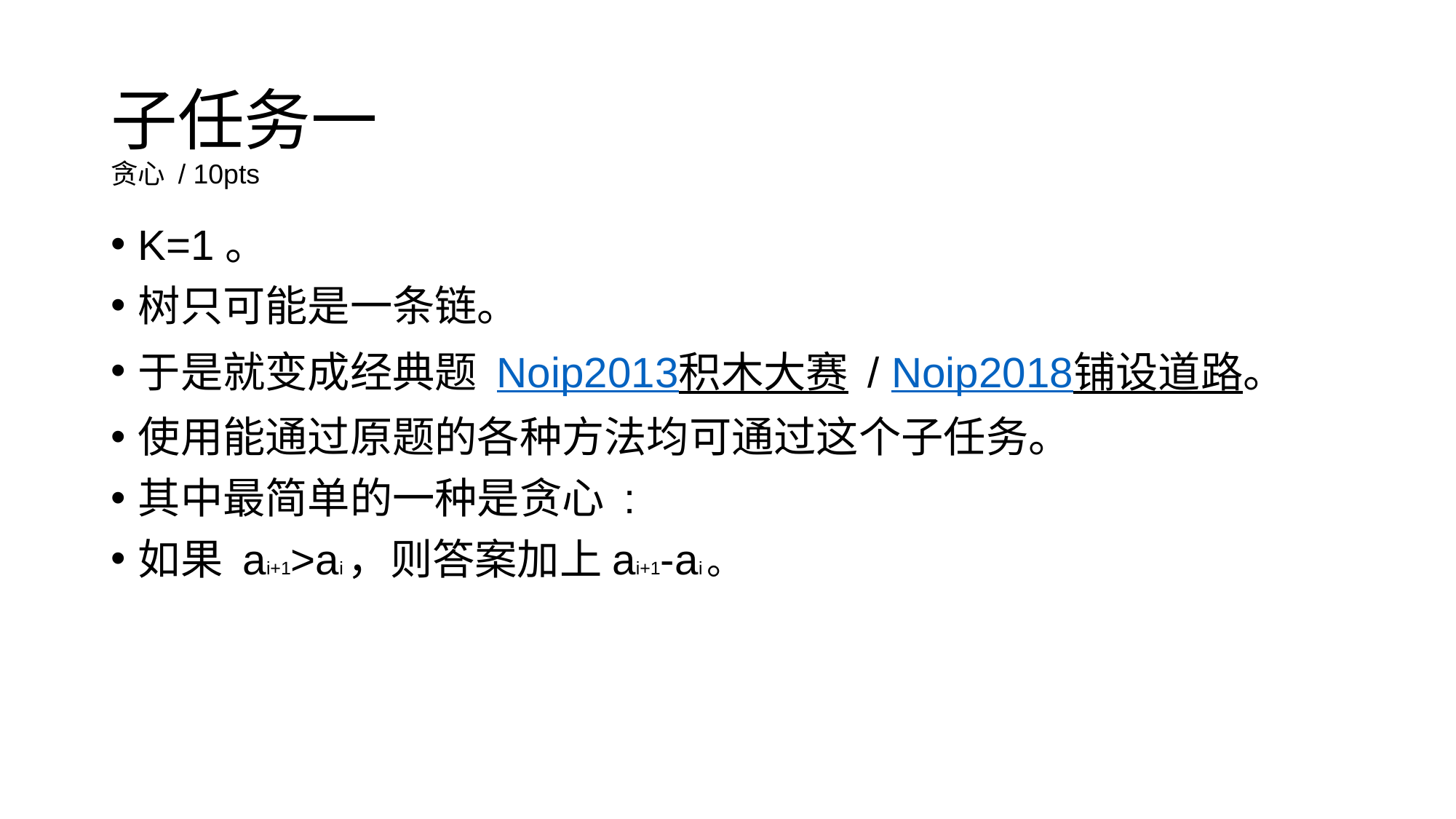

# 子任务一
贪心 / 10pts
K=1。
树只可能是一条链。
于是就变成经典题 Noip2013积木大赛 / Noip2018铺设道路。
使用能通过原题的各种方法均可通过这个子任务。
其中最简单的一种是贪心 :
如果 ai+1>ai，则答案加上ai+1-ai。